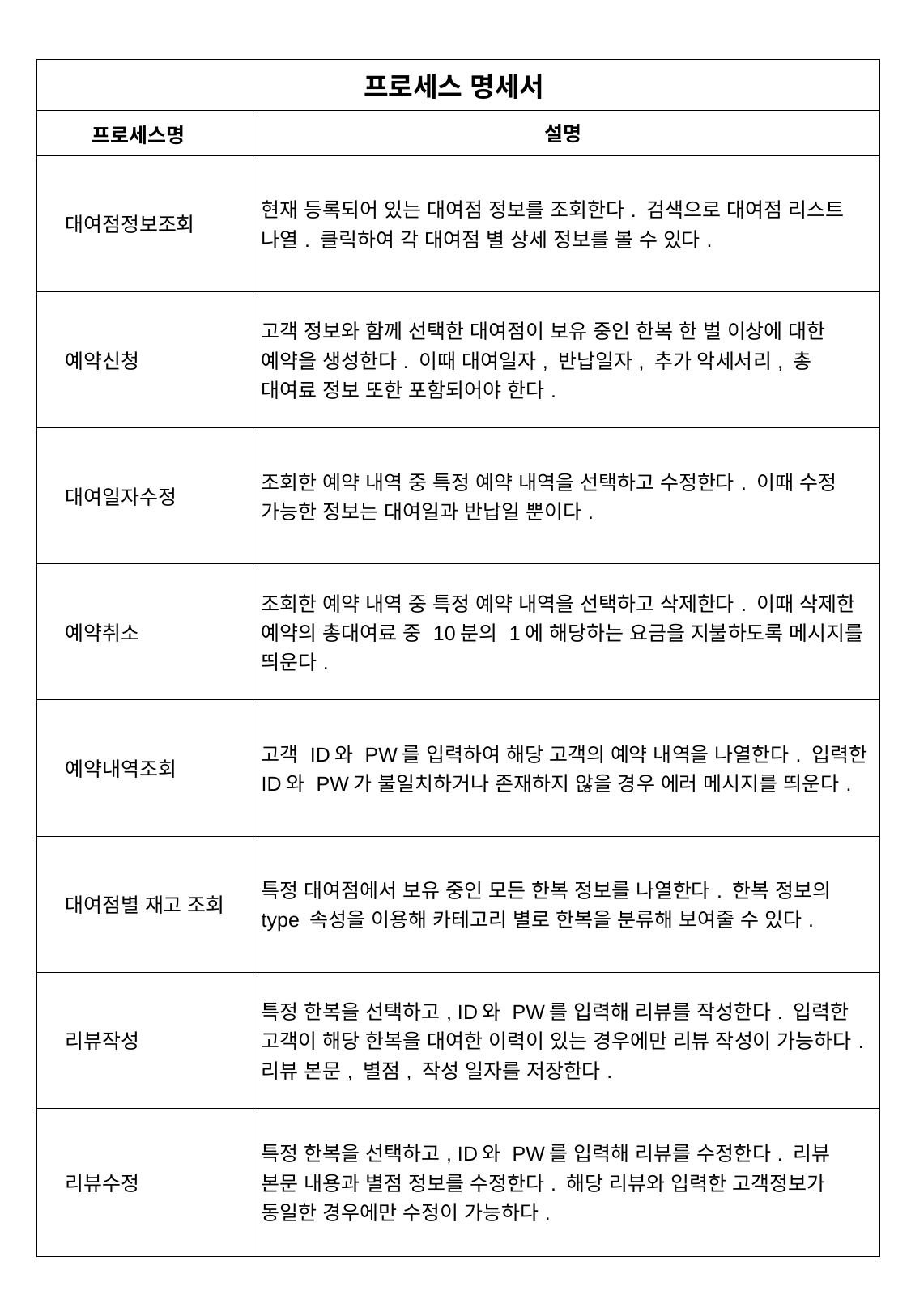

| 프로세스 명세서 |
| --- |
|  |
| 프로세스 명세서 |  |
| --- | --- |
| 프로세스명 | 설명 |
| 대여점정보조회 | 현재 등록되어 있는 대여점 정보를 조회한다. 검색으로 대여점 리스트 나열. 클릭하여 각 대여점 별 상세 정보를 볼 수 있다. |
| 예약신청 | 고객 정보와 함께 선택한 대여점이 보유 중인 한복 한 벌 이상에 대한 예약을 생성한다. 이때 대여일자, 반납일자, 추가 악세서리, 총 대여료 정보 또한 포함되어야 한다. |
| 대여일자수정 | 조회한 예약 내역 중 특정 예약 내역을 선택하고 수정한다. 이때 수정 가능한 정보는 대여일과 반납일 뿐이다. |
| 예약취소 | 조회한 예약 내역 중 특정 예약 내역을 선택하고 삭제한다. 이때 삭제한 예약의 총대여료 중 10분의 1에 해당하는 요금을 지불하도록 메시지를 띄운다. |
| 예약내역조회 | 고객 ID와 PW를 입력하여 해당 고객의 예약 내역을 나열한다. 입력한 ID와 PW가 불일치하거나 존재하지 않을 경우 에러 메시지를 띄운다. |
| 대여점별 재고 조회 | 특정 대여점에서 보유 중인 모든 한복 정보를 나열한다. 한복 정보의 type 속성을 이용해 카테고리 별로 한복을 분류해 보여줄 수 있다. |
| 리뷰작성 | 특정 한복을 선택하고, ID와 PW를 입력해 리뷰를 작성한다. 입력한 고객이 해당 한복을 대여한 이력이 있는 경우에만 리뷰 작성이 가능하다. 리뷰 본문, 별점, 작성 일자를 저장한다. |
| 리뷰수정 | 특정 한복을 선택하고, ID와 PW를 입력해 리뷰를 수정한다. 리뷰 본문 내용과 별점 정보를 수정한다. 해당 리뷰와 입력한 고객정보가 동일한 경우에만 수정이 가능하다. |